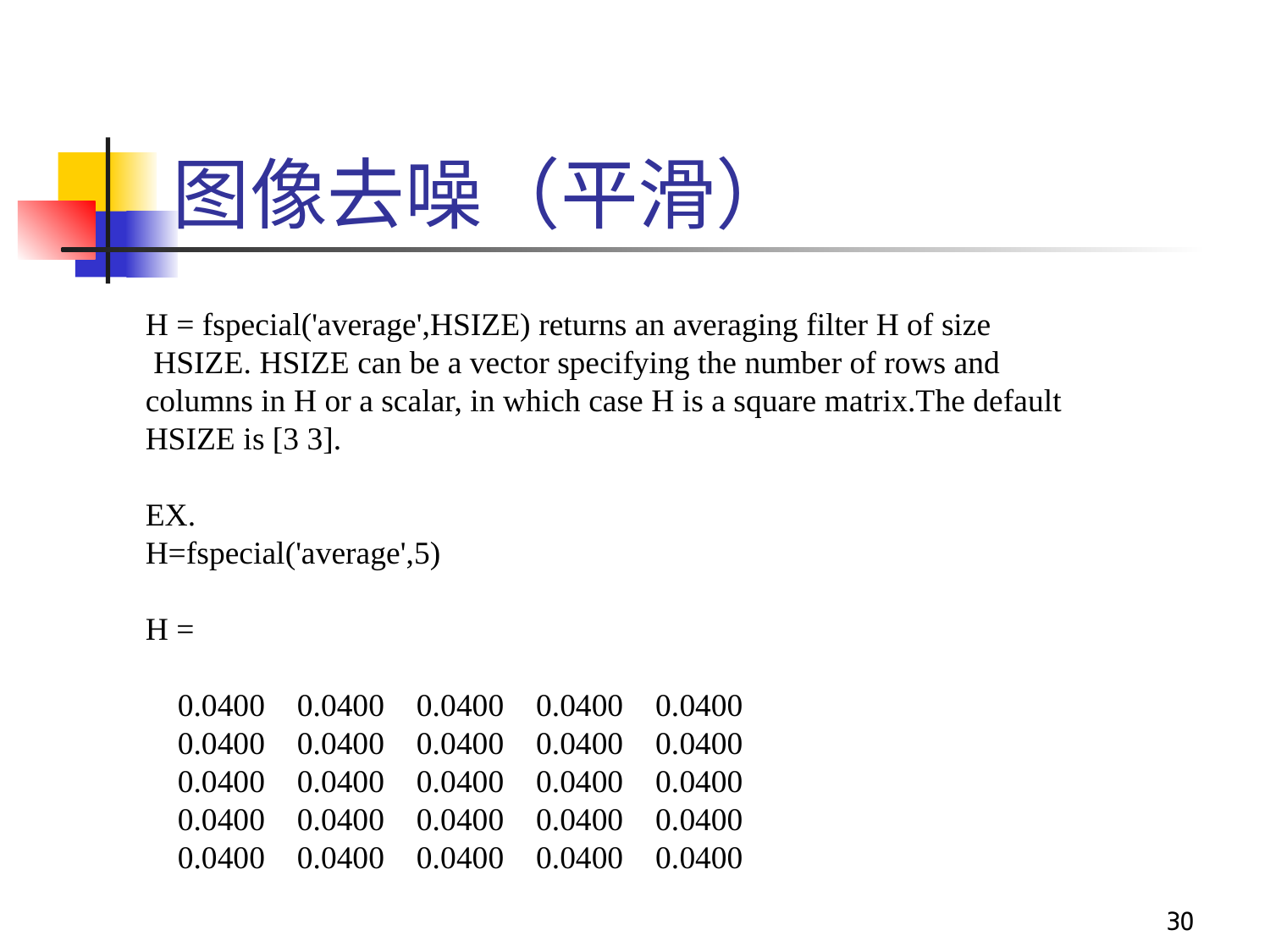

图像去噪（平滑）
H = fspecial('average',HSIZE) returns an averaging filter H of size
 HSIZE. HSIZE can be a vector specifying the number of rows and columns in H or a scalar, in which case H is a square matrix.The default HSIZE is [3 3].

EX.
H=fspecial('average',5)

H =

    0.0400    0.0400    0.0400    0.0400    0.0400
    0.0400    0.0400    0.0400    0.0400    0.0400
    0.0400    0.0400    0.0400    0.0400    0.0400
    0.0400    0.0400    0.0400    0.0400    0.0400
    0.0400    0.0400    0.0400    0.0400    0.0400
30